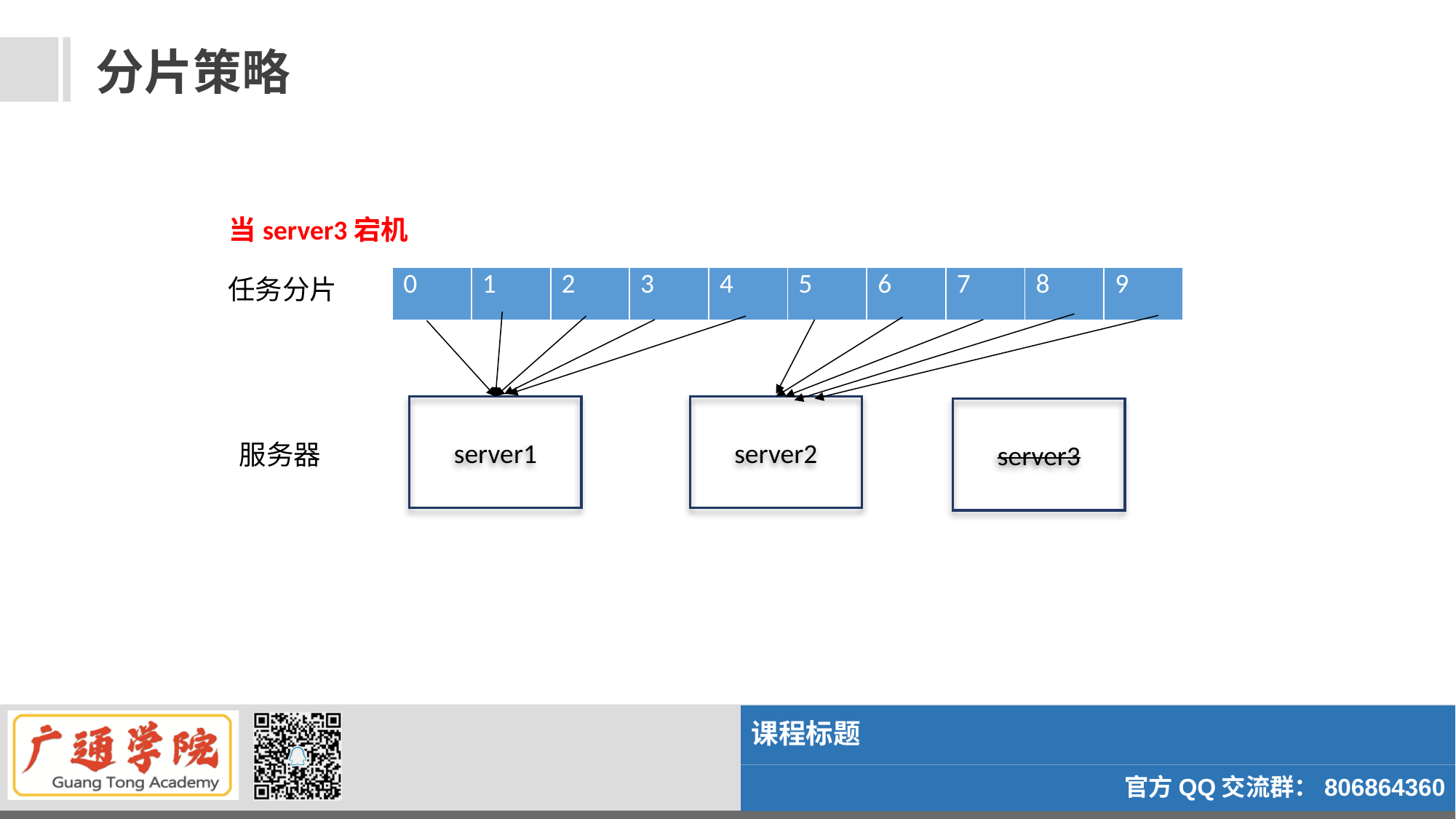

# 分片策略

当server3宕机
任务分片
| 0 | 1 | 2 | 3 | 4 | 5 | 6 | 7 | 8 | 9 |
| --- | --- | --- | --- | --- | --- | --- | --- | --- | --- |
server1
server2
server3
服务器
课程标题
官方QQ交流群：806864360